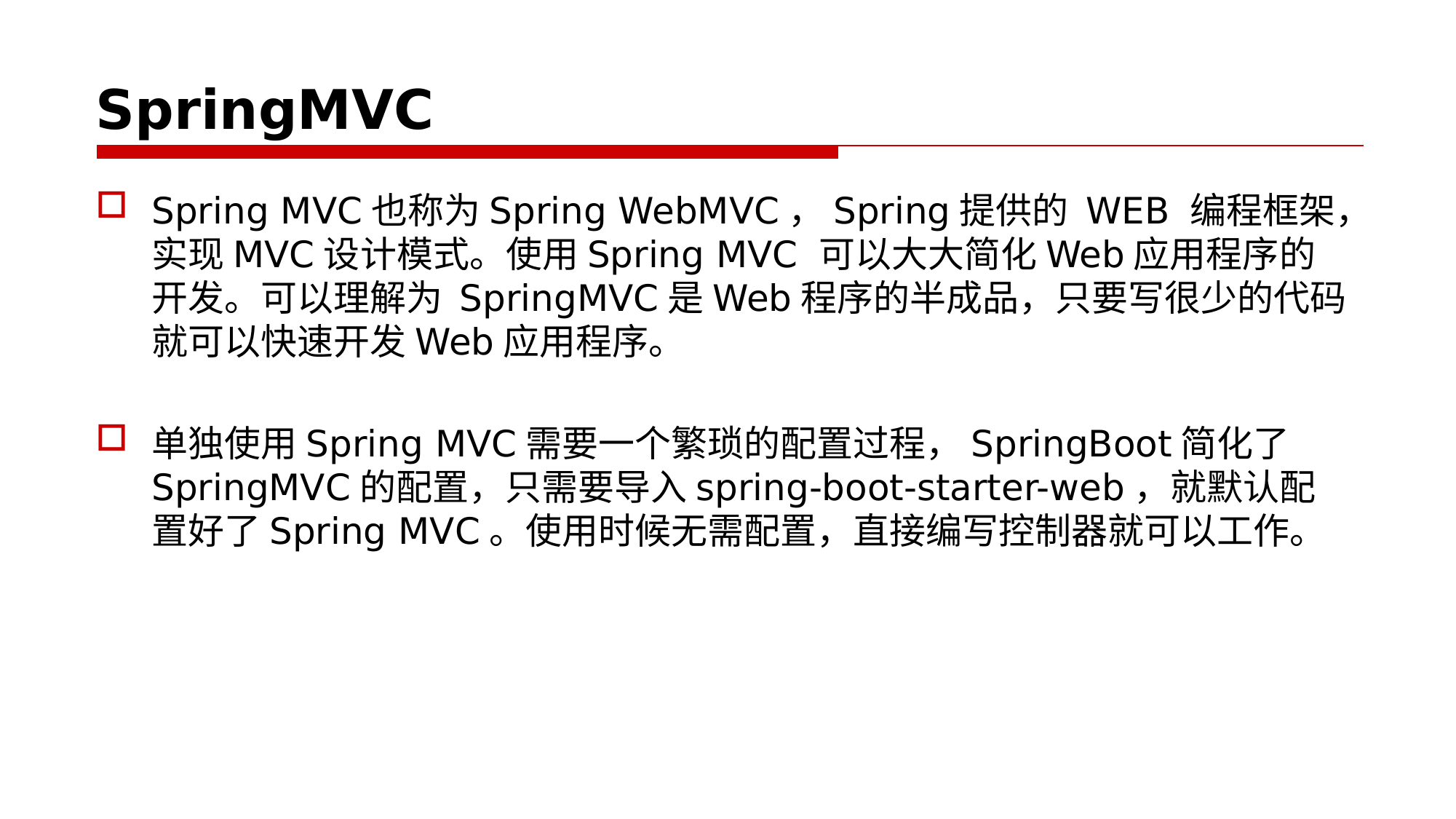

# SpringMVC
Spring MVC也称为Spring WebMVC，Spring提供的 WEB 编程框架，实现MVC设计模式。使用Spring MVC 可以大大简化Web应用程序的开发。可以理解为 SpringMVC是Web程序的半成品，只要写很少的代码就可以快速开发Web应用程序。

单独使用Spring MVC需要一个繁琐的配置过程，SpringBoot简化了SpringMVC的配置，只需要导入spring-boot-starter-web，就默认配置好了Spring MVC。使用时候无需配置，直接编写控制器就可以工作。